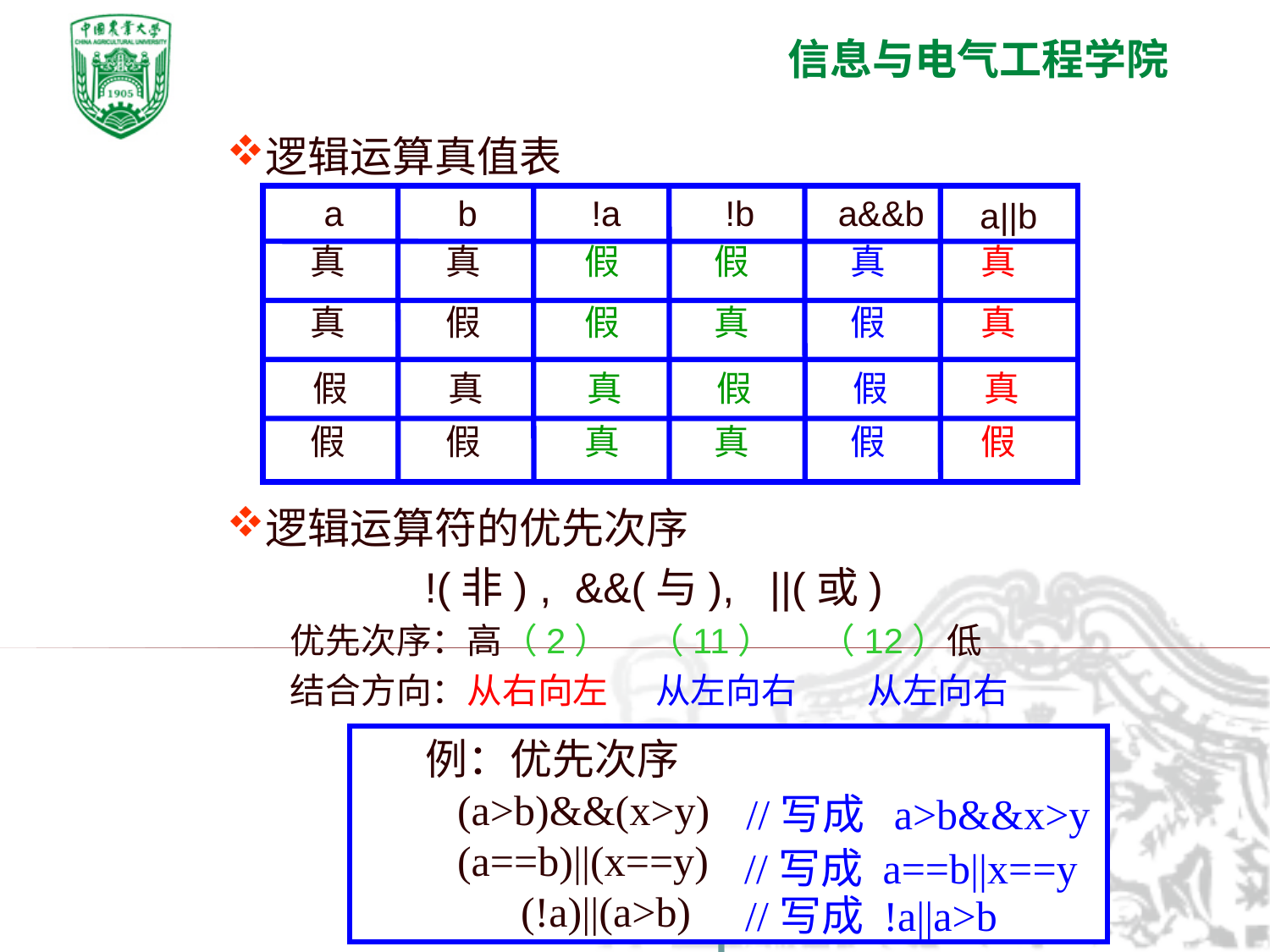

逻辑运算真值表

a
b
!a
!b
a&&b

a||b
真
真
真
假
假
真
假
假
假
假
真
真
假
真
假
真
真
假
假
假
真
真
真
假
逻辑运算符的优先次序
      !(非) ,  &&(与),   ||(或)
优先次序：高（2）     （11）      （12）低
结合方向：从右向左      从左向右         从左向右
例：优先次序
   (a>b)&&(x>y)
   (a==b)||(x==y)
         (!a)||(a>b)
//写成  a>b&&x>y
//写成 a==b||x==y
//写成 !a||a>b